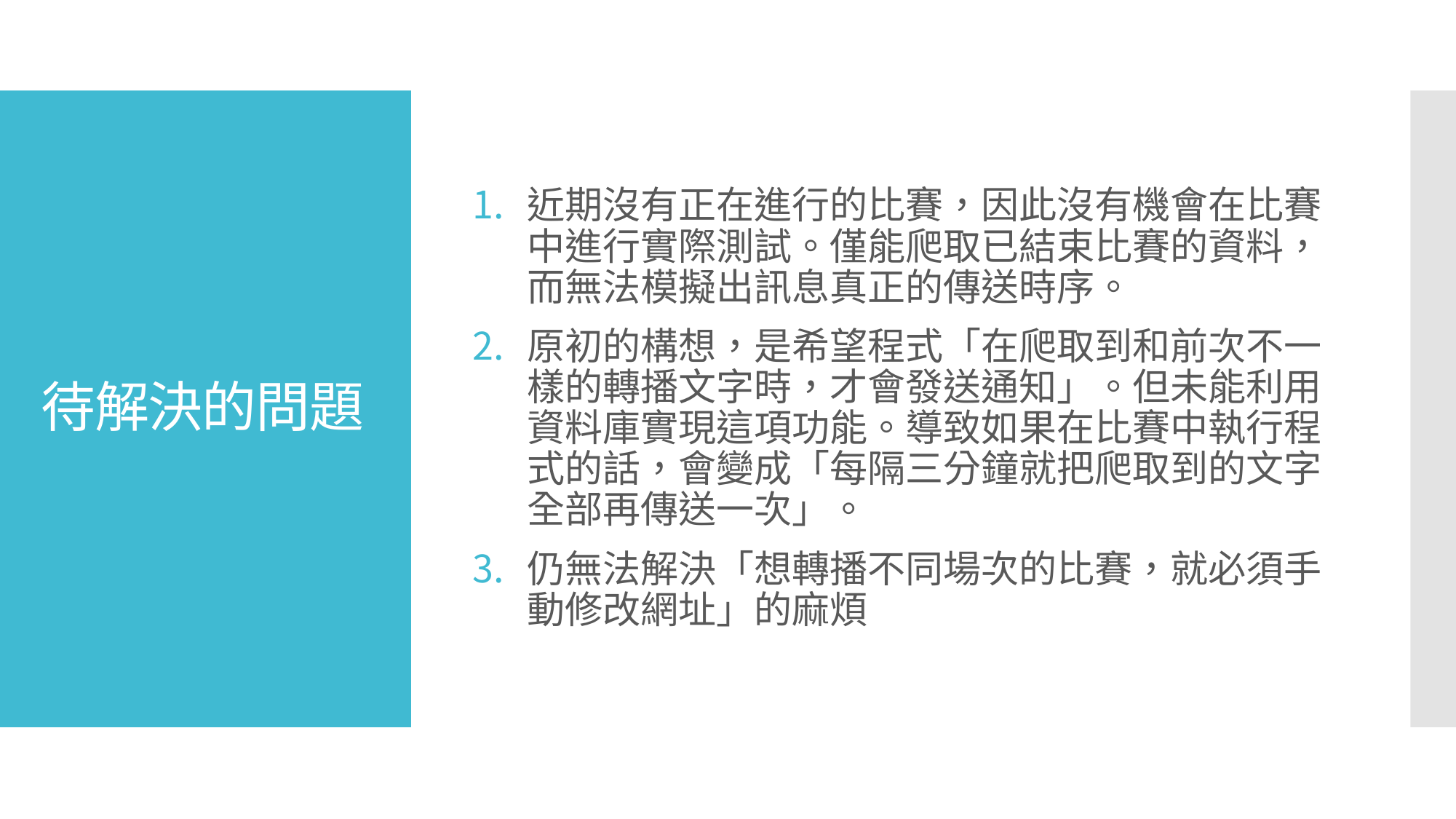

近期沒有正在進行的比賽，因此沒有機會在比賽中進行實際測試。僅能爬取已結束比賽的資料，而無法模擬出訊息真正的傳送時序。
原初的構想，是希望程式「在爬取到和前次不一樣的轉播文字時，才會發送通知」。但未能利用資料庫實現這項功能。導致如果在比賽中執行程式的話，會變成「每隔三分鐘就把爬取到的文字全部再傳送一次」。
仍無法解決「想轉播不同場次的比賽，就必須手動修改網址」的麻煩
# 待解決的問題